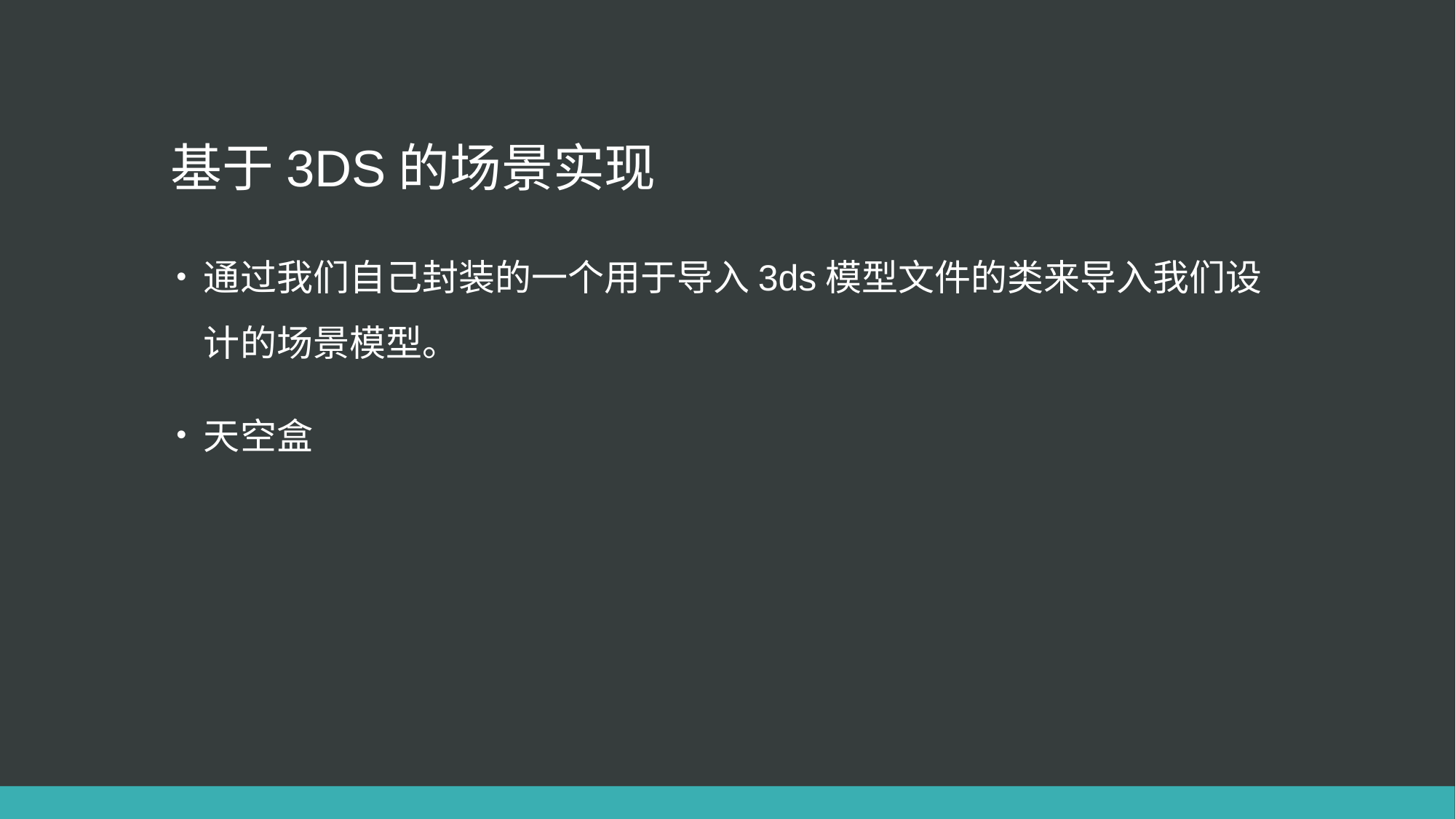

# 基于3DS的场景实现
通过我们自己封装的一个用于导入3ds模型文件的类来导入我们设计的场景模型。
天空盒